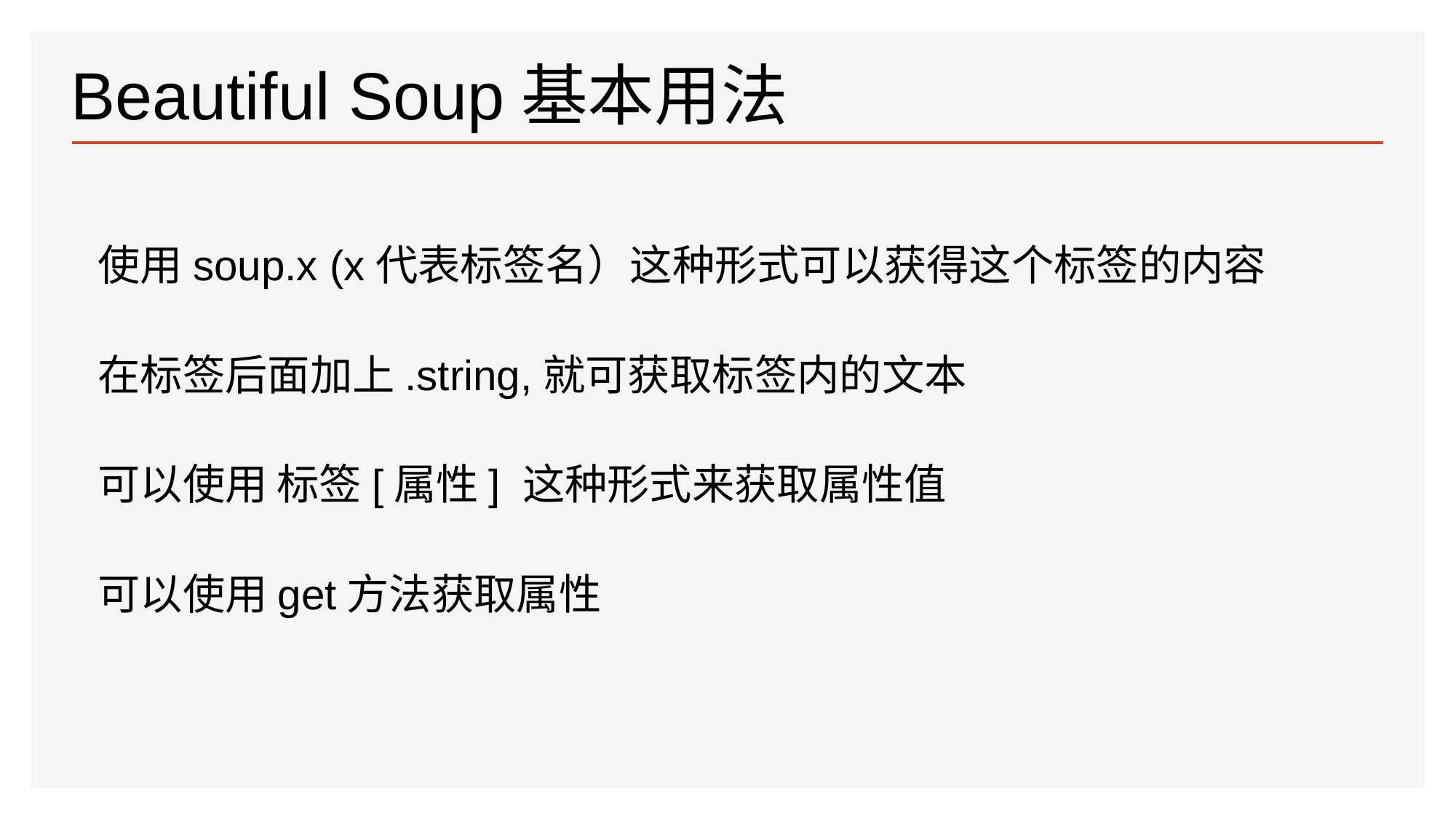

Beautiful Soup基本用法
使用soup.x (x代表标签名）这种形式可以获得这个标签的内容
在标签后面加上.string,就可获取标签内的文本
可以使用 标签[属性] 这种形式来获取属性值
可以使用get方法获取属性